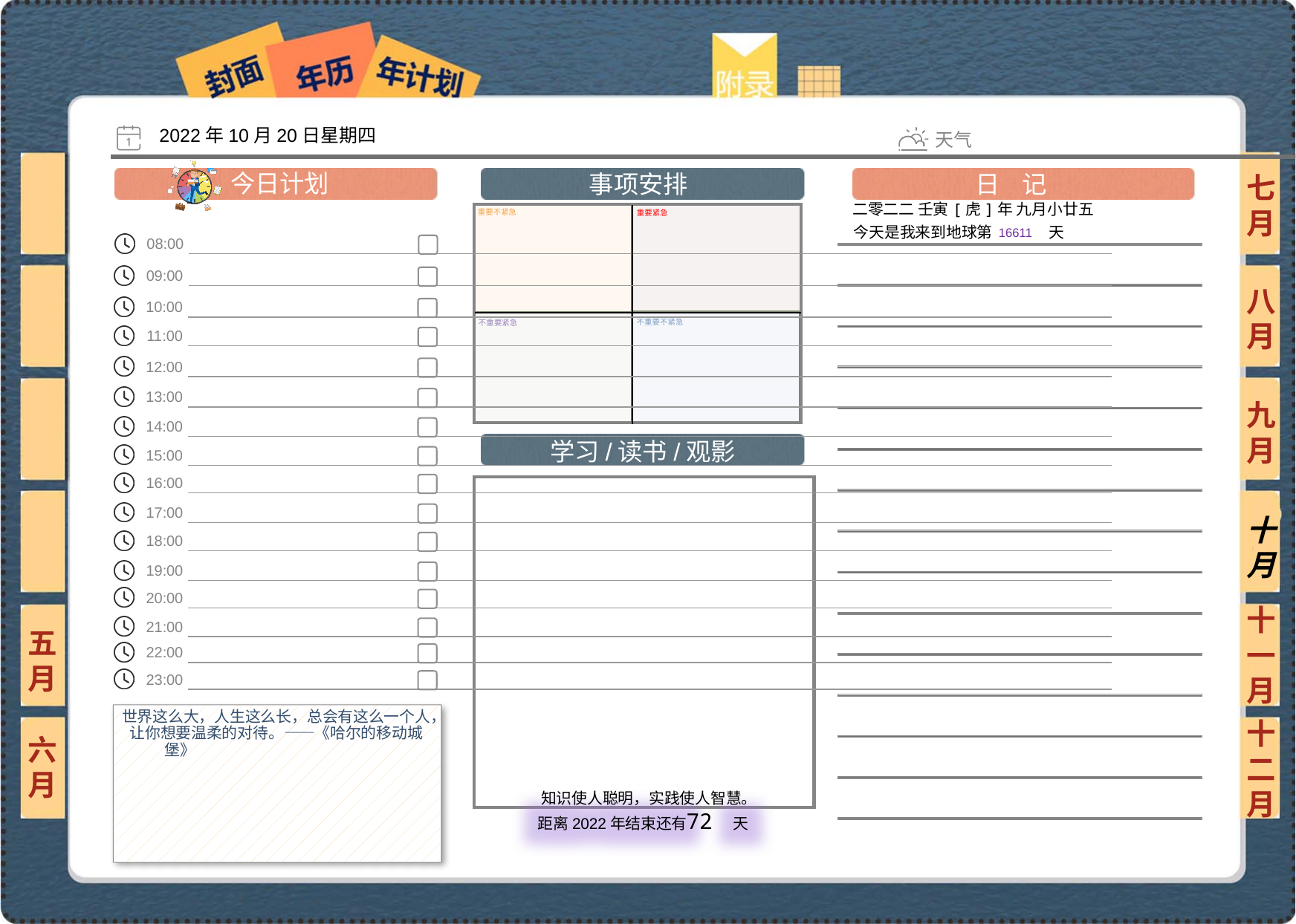

2022年10月20日星期四
七月
二零二二 壬寅[虎]年 九月小廿五
16611
八月
九月
十月
十一月
五月
世界这么大，人生这么长，总会有这么一个人，让你想要温柔的对待。——《哈尔的移动城堡》

六月
十二月
72
 知识使人聪明，实践使人智慧。